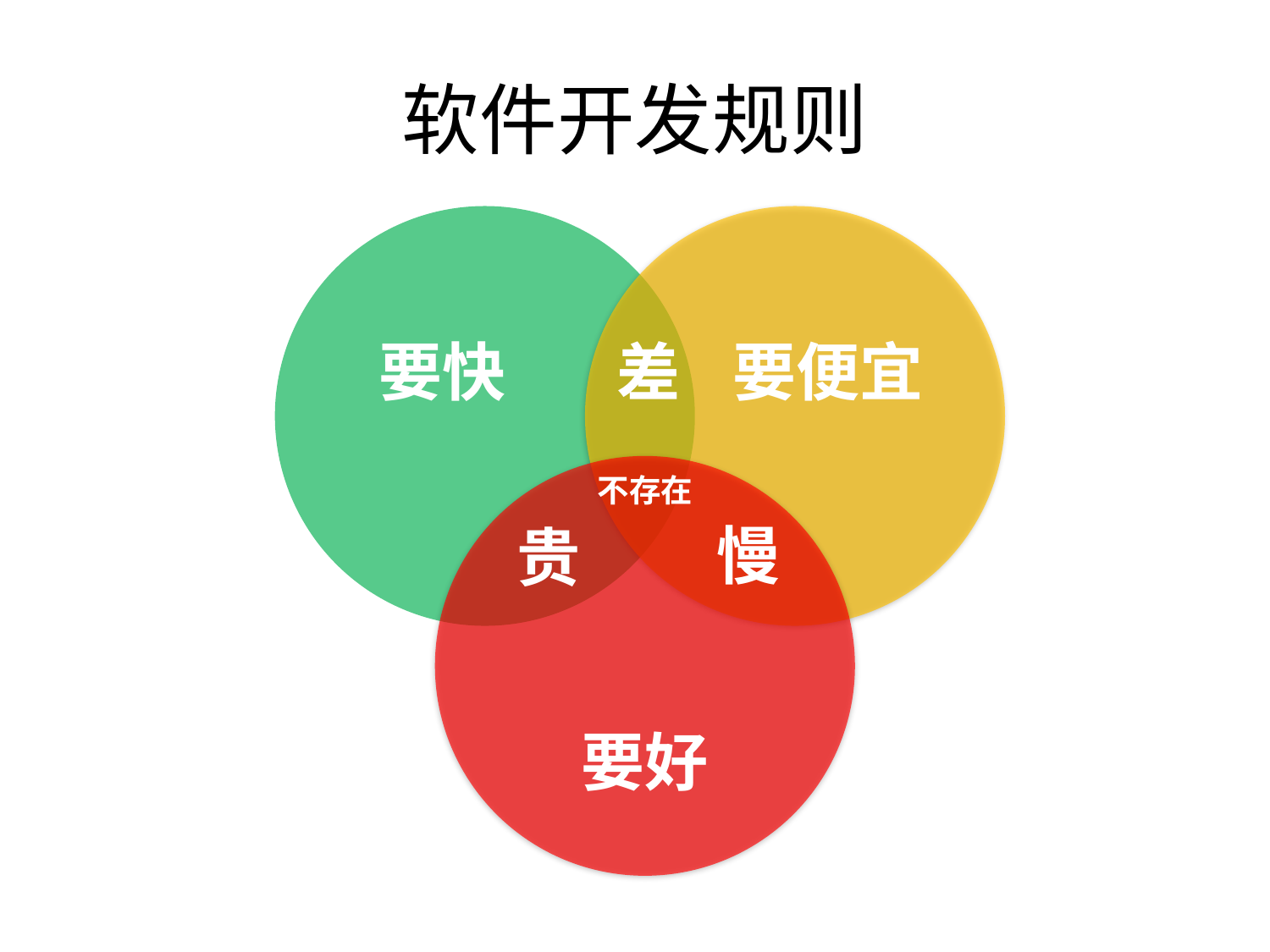

# 软件开发规则

要快

要便宜
差

要好
不存在
慢
贵